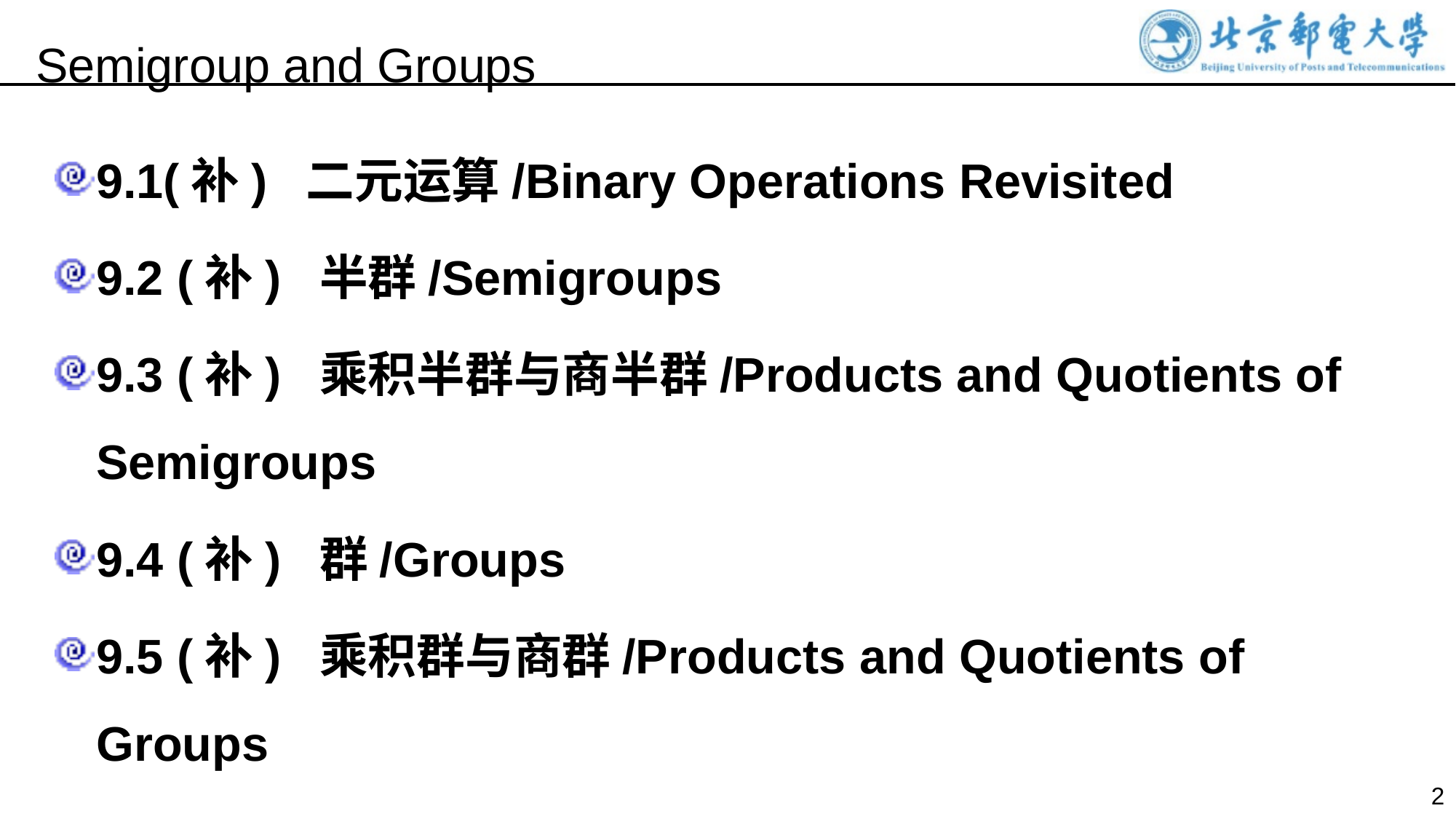

Semigroup and Groups
9.1(补)  二元运算/Binary Operations Revisited
9.2 (补)  半群/Semigroups
9.3 (补)  乘积半群与商半群/Products and Quotients of Semigroups
9.4 (补)  群/Groups
9.5 (补)  乘积群与商群/Products and Quotients of Groups